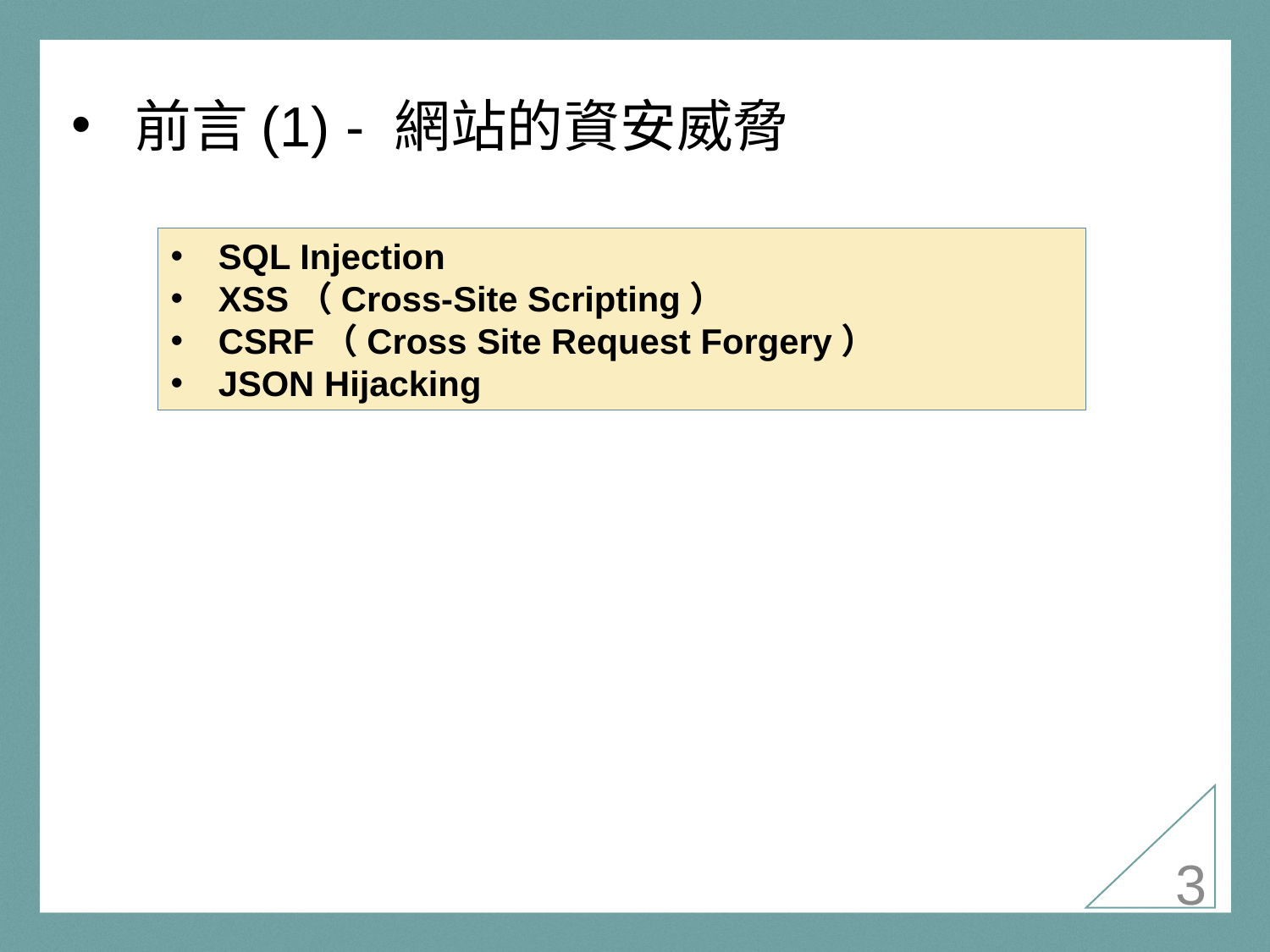

前言(1) - 網站的資安威脅
SQL Injection
XSS（Cross-Site Scripting）
CSRF（Cross Site Request Forgery）
JSON Hijacking
3